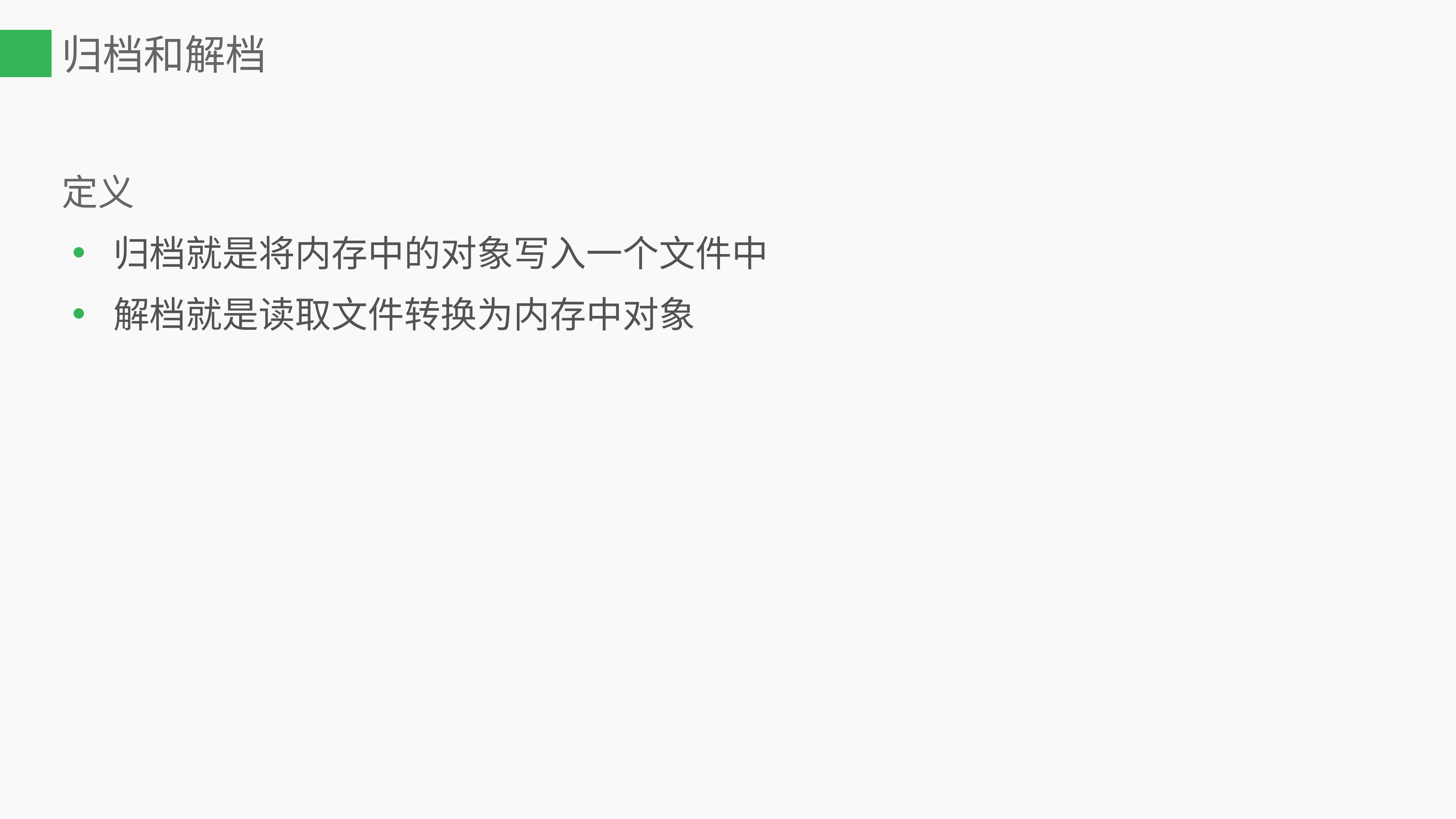

# 归档和解档
定义
归档就是将内存中的对象写入一个文件中
解档就是读取文件转换为内存中对象